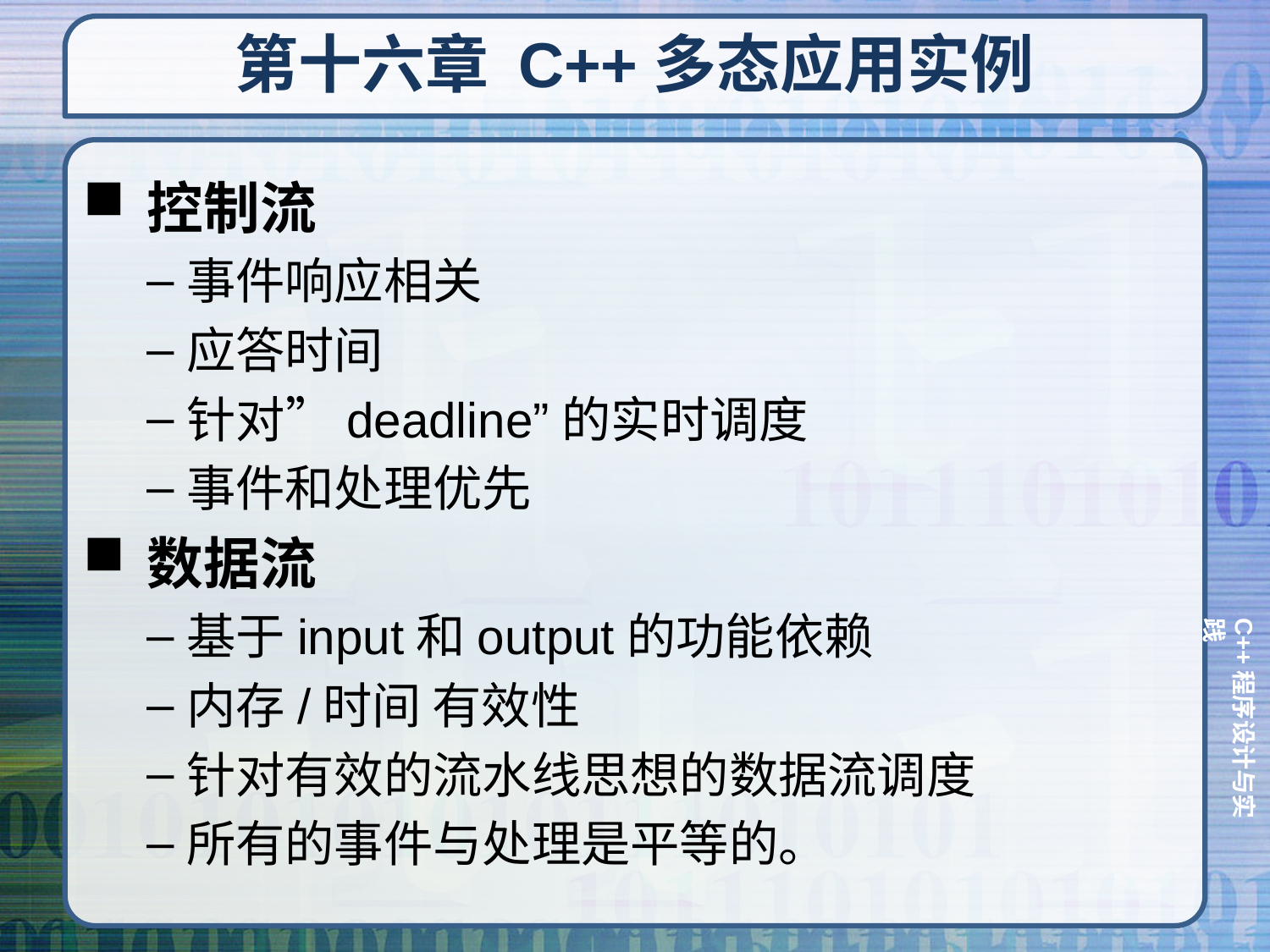

# 第十六章 C++多态应用实例
控制流
事件响应相关
应答时间
针对”deadline”的实时调度
事件和处理优先
数据流
基于input和output的功能依赖
内存/时间 有效性
针对有效的流水线思想的数据流调度
所有的事件与处理是平等的。